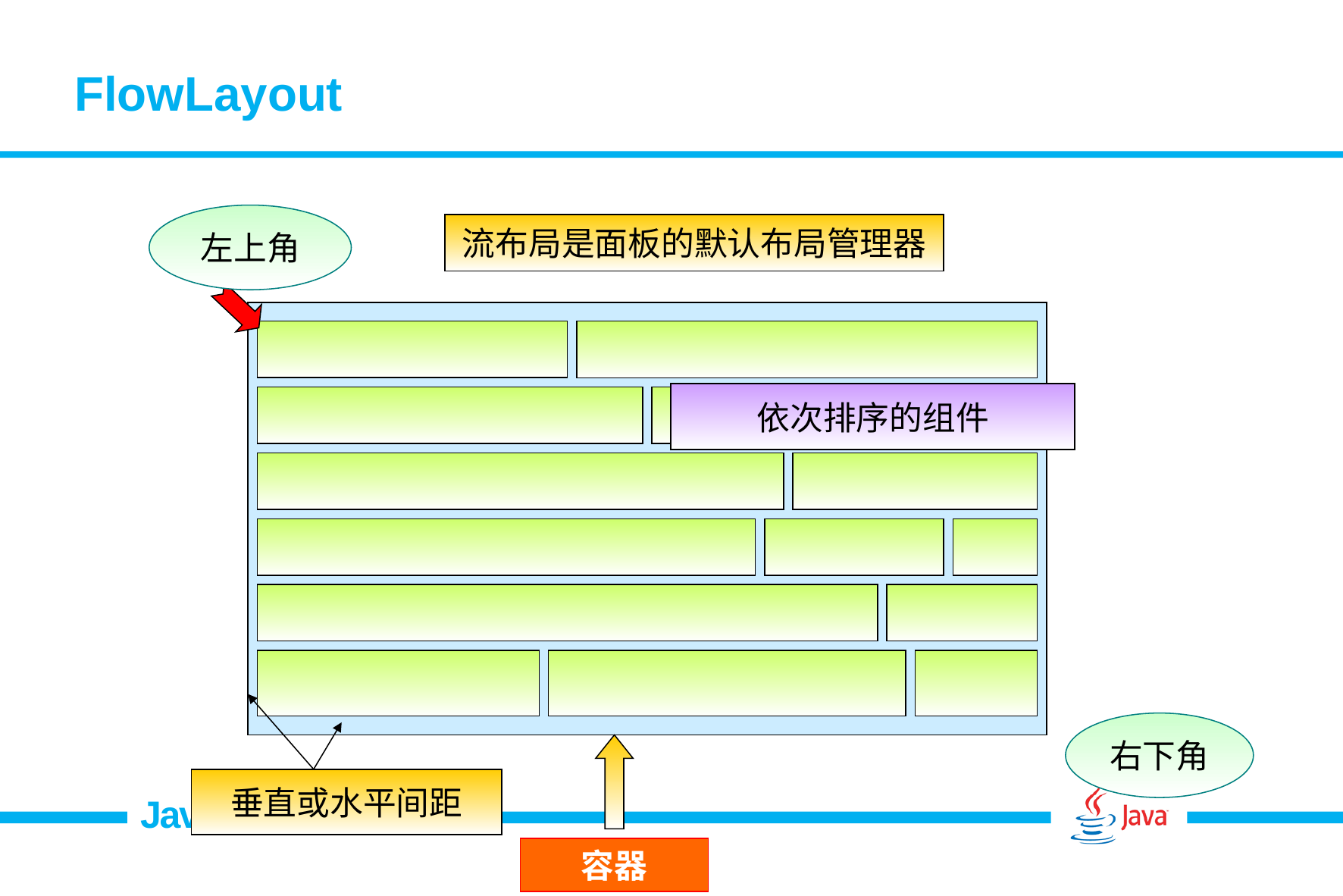

# FlowLayout

左上角
流布局是面板的默认布局管理器

依次排序的组件

右下角

垂直或水平间距
容器